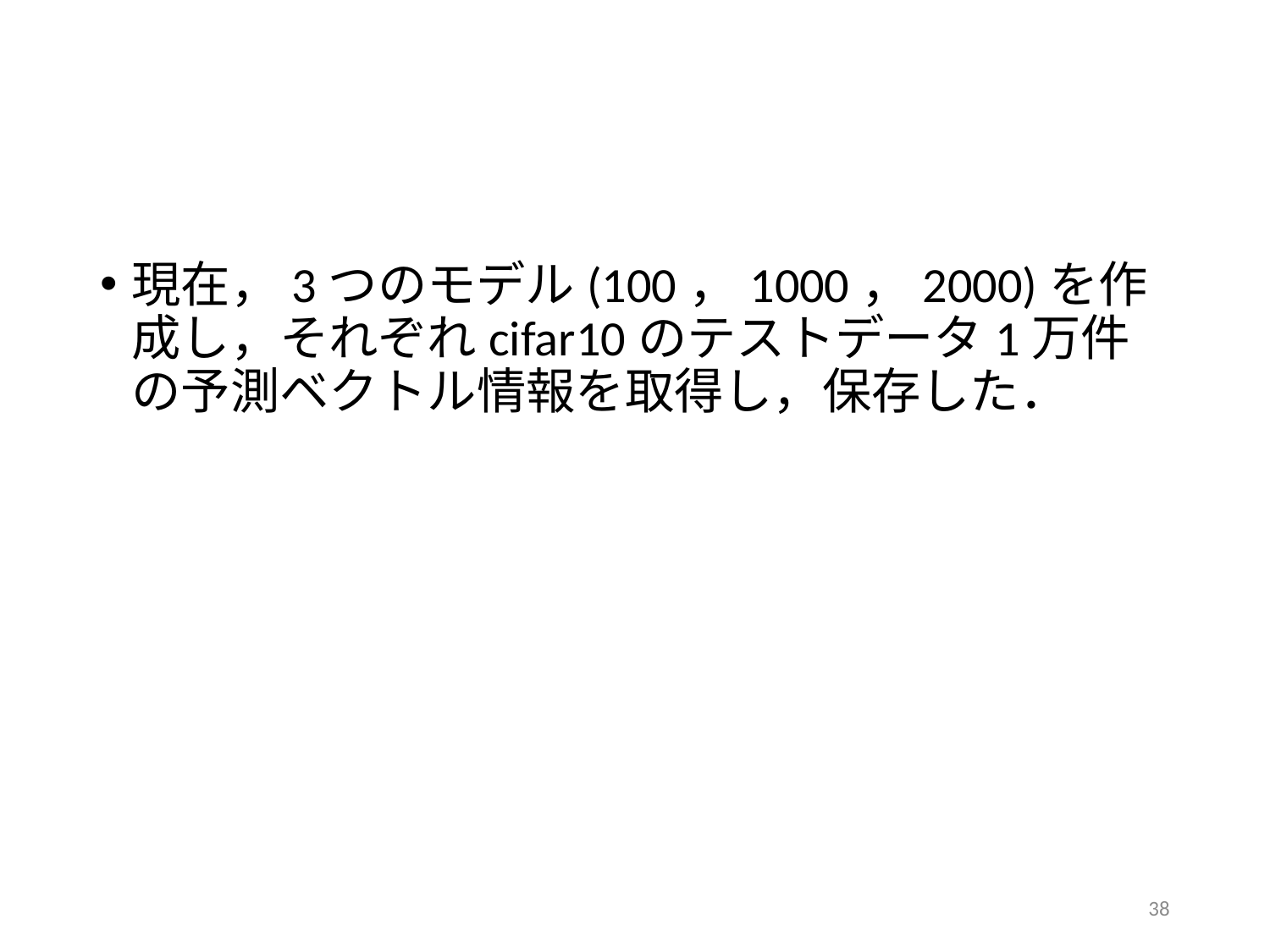

現在，3つのモデル(100，1000，2000)を作成し，それぞれcifar10のテストデータ1万件の予測ベクトル情報を取得し，保存した．
38